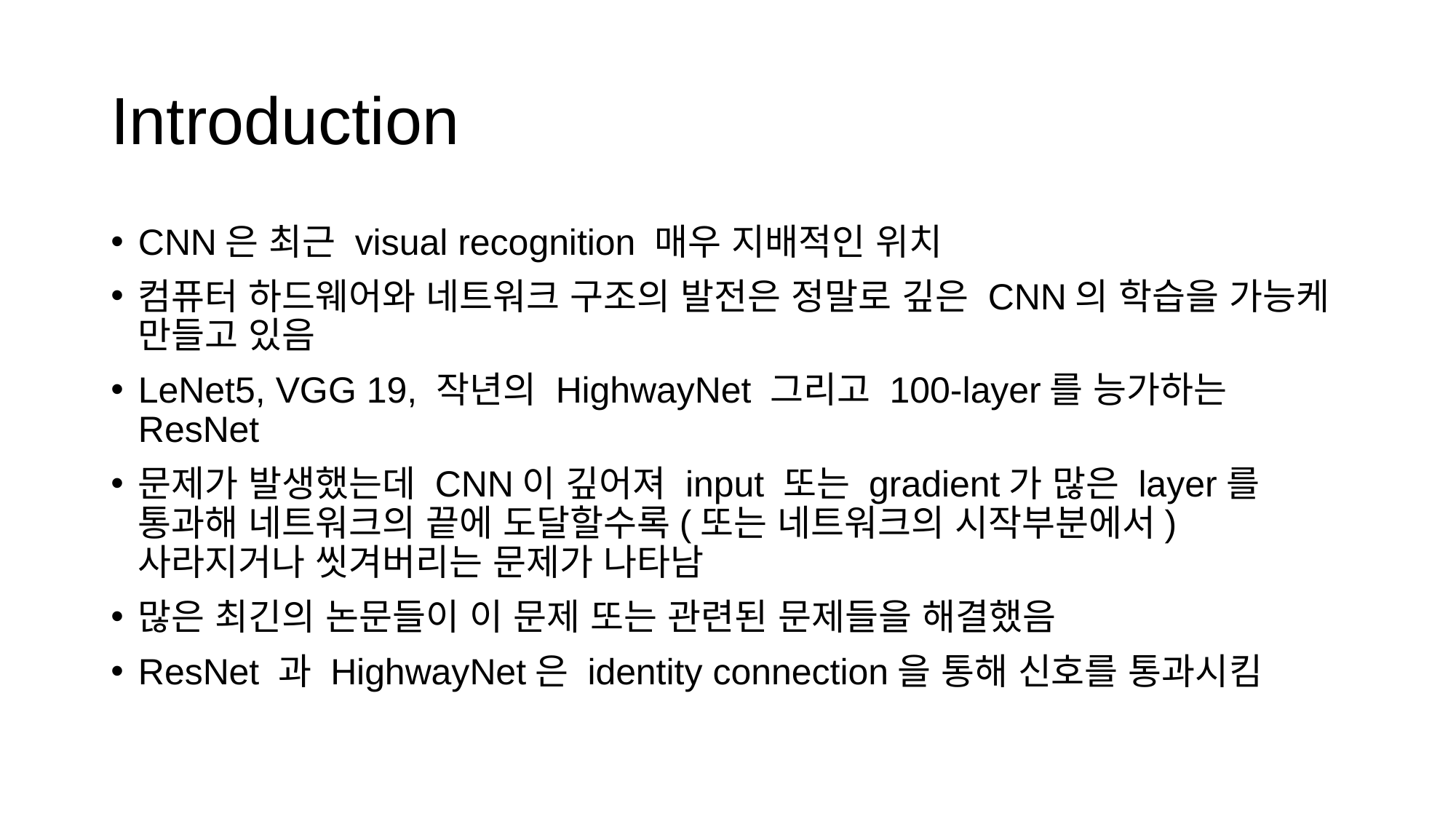

# Introduction
CNN은 최근 visual recognition 매우 지배적인 위치
컴퓨터 하드웨어와 네트워크 구조의 발전은 정말로 깊은 CNN의 학습을 가능케 만들고 있음
LeNet5, VGG 19, 작년의 HighwayNet 그리고 100-layer를 능가하는 ResNet
문제가 발생했는데 CNN이 깊어져 input 또는 gradient가 많은 layer를 통과해 네트워크의 끝에 도달할수록(또는 네트워크의 시작부분에서) 사라지거나 씻겨버리는 문제가 나타남
많은 최긴의 논문들이 이 문제 또는 관련된 문제들을 해결했음
ResNet 과 HighwayNet은 identity connection을 통해 신호를 통과시킴